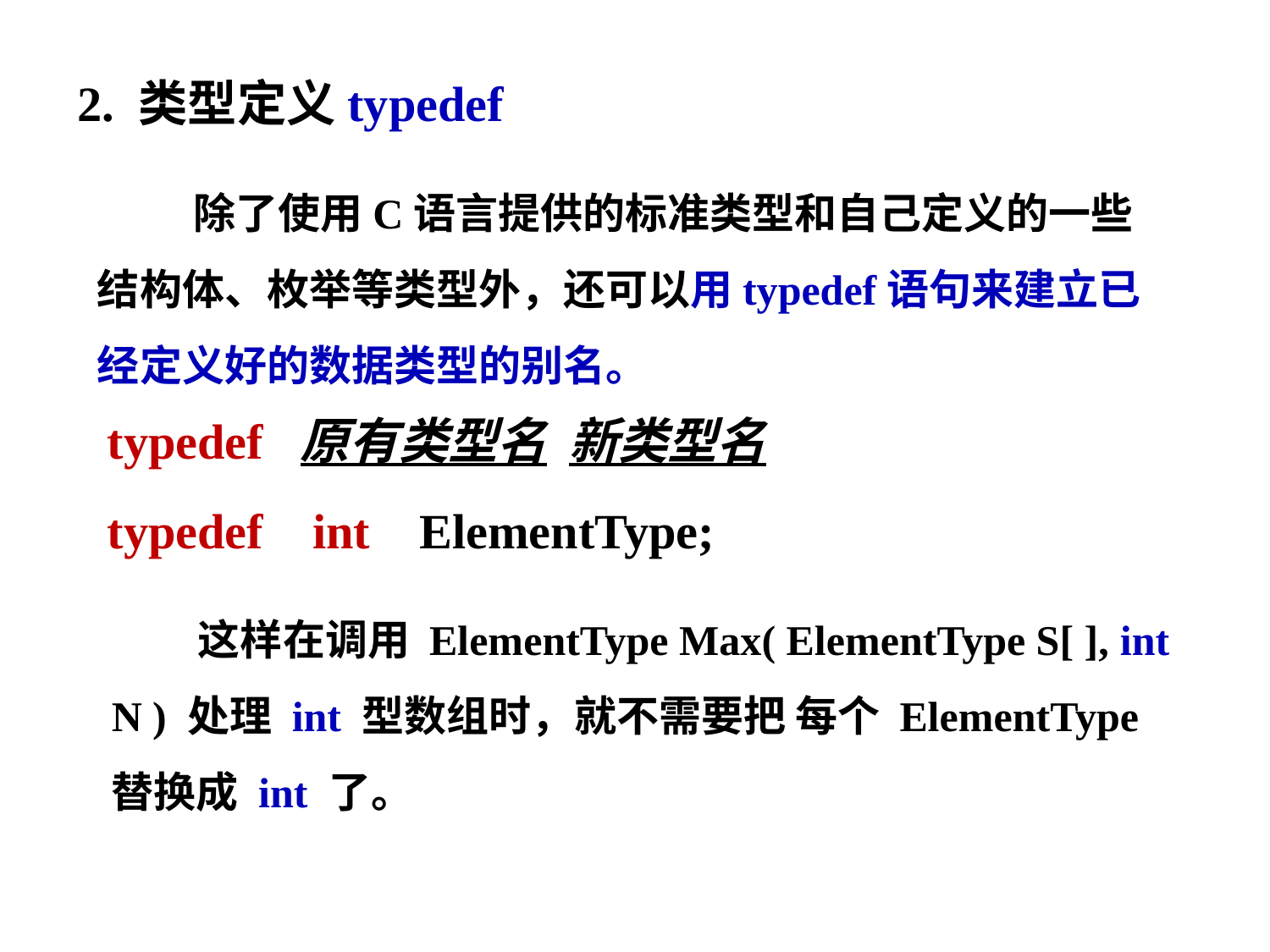

2. 类型定义typedef
         除了使用C语言提供的标准类型和自己定义的一些结构体、枚举等类型外，还可以用typedef语句来建立已经定义好的数据类型的别名。
typedef  原有类型名  新类型名
typedef    int    ElementType;
        这样在调用 ElementType Max( ElementType S[ ], int N ) 处理 int 型数组时，就不需要把 每个 ElementType 替换成 int 了。